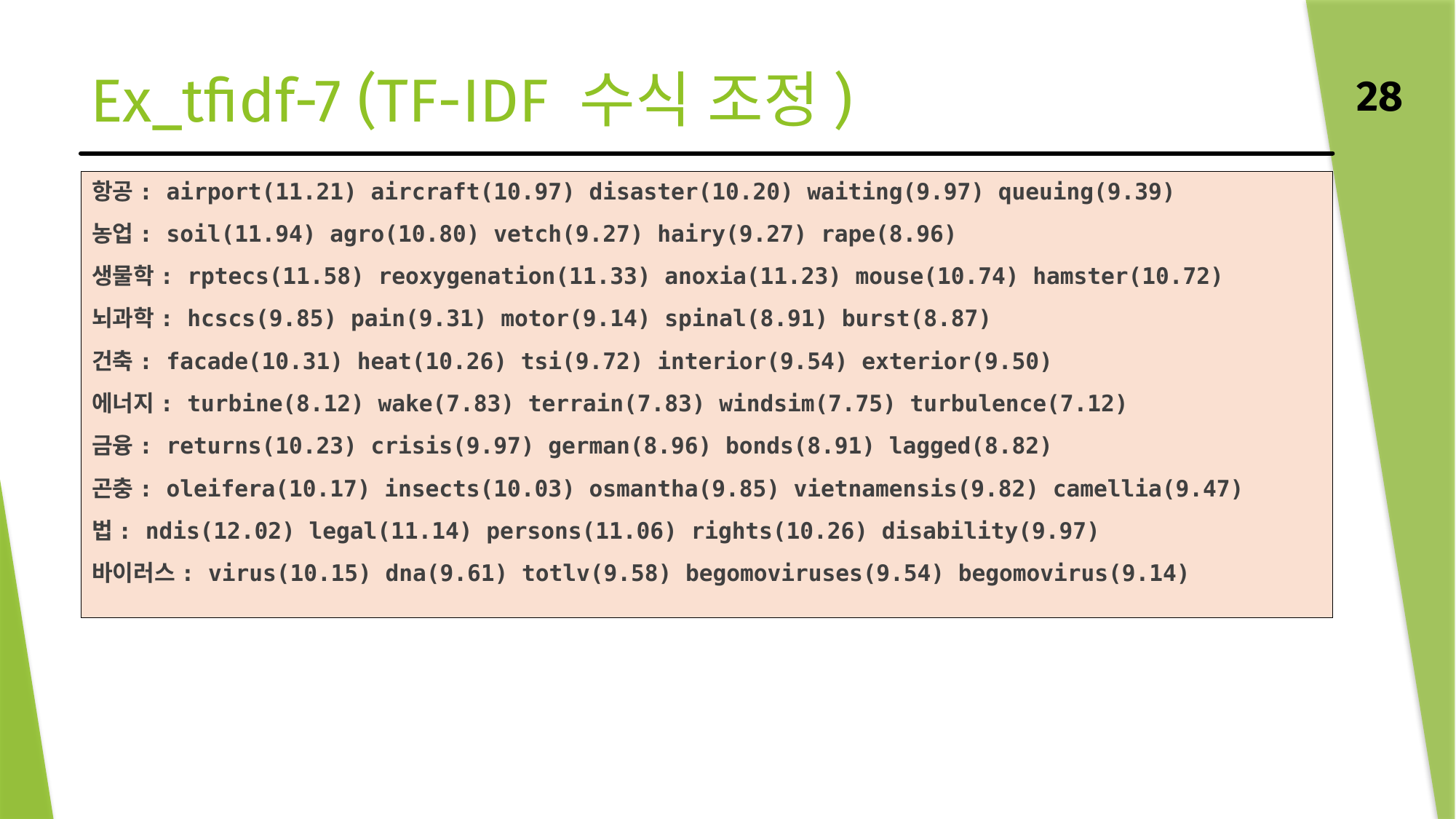

# Ex_tfidf-7 (TF-IDF 수식 조정)
28
항공: airport(11.21) aircraft(10.97) disaster(10.20) waiting(9.97) queuing(9.39)
농업: soil(11.94) agro(10.80) vetch(9.27) hairy(9.27) rape(8.96)
생물학: rptecs(11.58) reoxygenation(11.33) anoxia(11.23) mouse(10.74) hamster(10.72)
뇌과학: hcscs(9.85) pain(9.31) motor(9.14) spinal(8.91) burst(8.87)
건축: facade(10.31) heat(10.26) tsi(9.72) interior(9.54) exterior(9.50)
에너지: turbine(8.12) wake(7.83) terrain(7.83) windsim(7.75) turbulence(7.12)
금융: returns(10.23) crisis(9.97) german(8.96) bonds(8.91) lagged(8.82)
곤충: oleifera(10.17) insects(10.03) osmantha(9.85) vietnamensis(9.82) camellia(9.47)
법: ndis(12.02) legal(11.14) persons(11.06) rights(10.26) disability(9.97)
바이러스: virus(10.15) dna(9.61) totlv(9.58) begomoviruses(9.54) begomovirus(9.14)